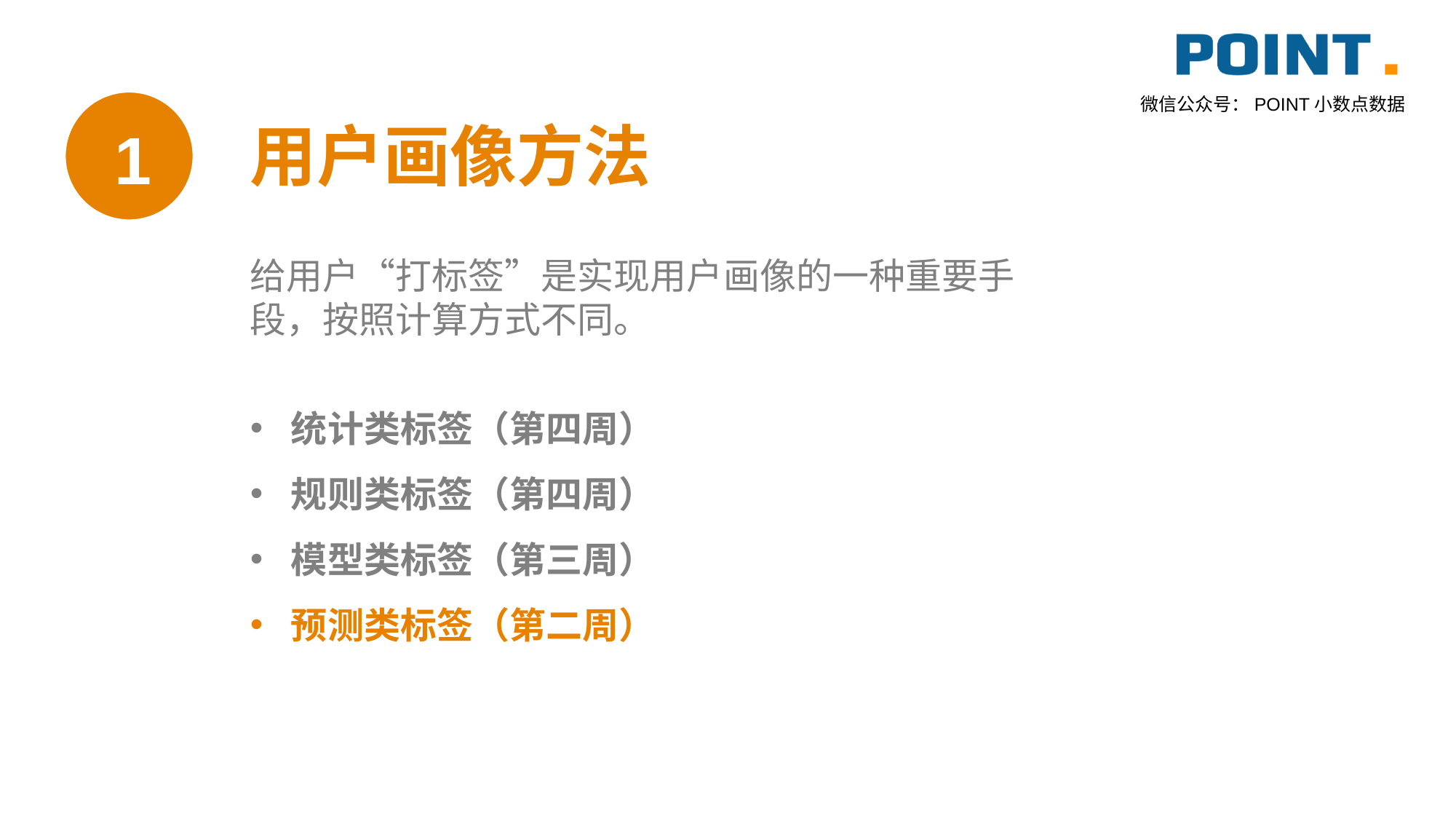

1
用户画像方法
给用户“打标签”是实现用户画像的一种重要手段，按照计算方式不同。

统计类标签（第四周）
规则类标签（第四周）
模型类标签（第三周）
预测类标签（第二周）